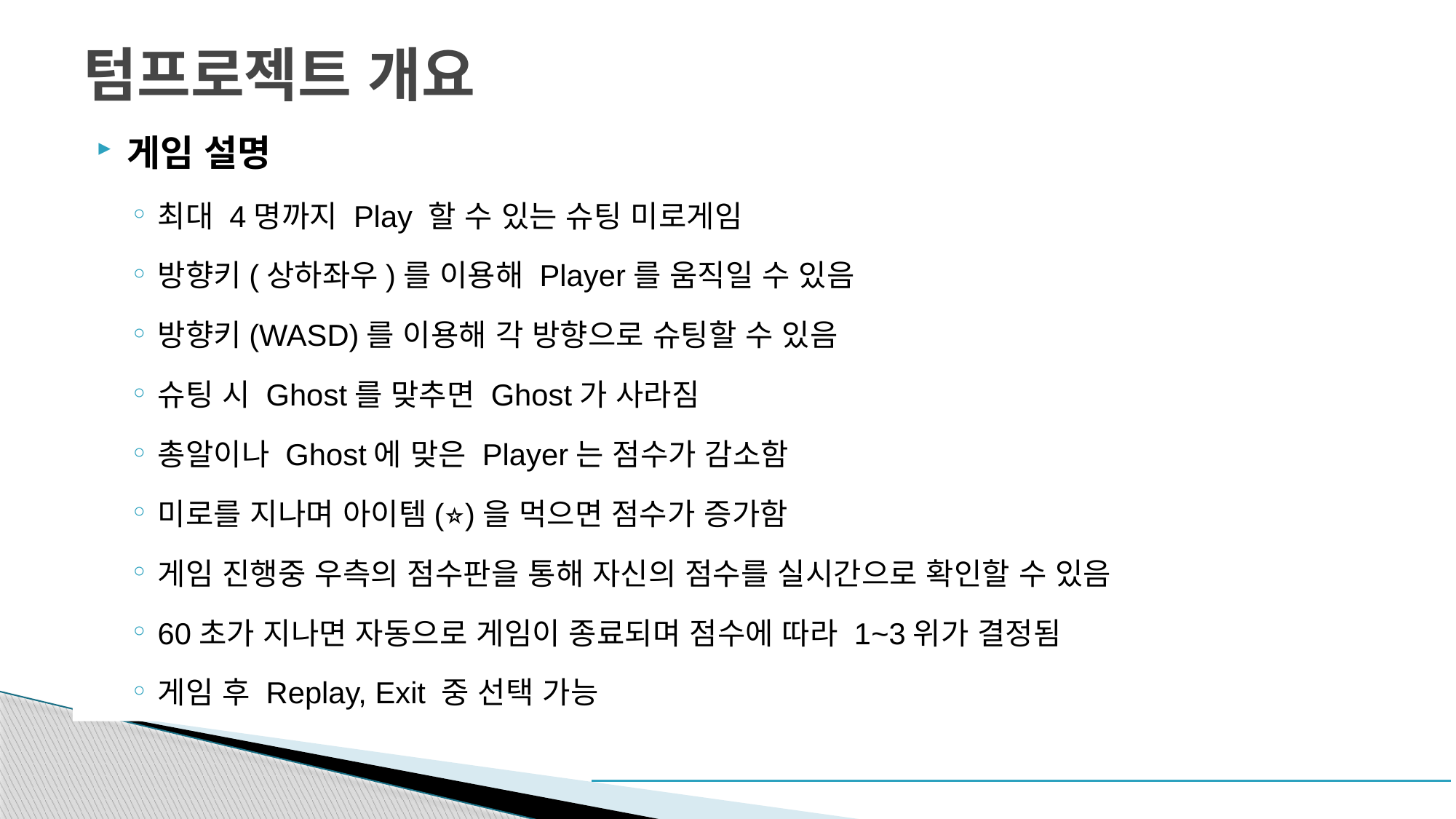

# 텀프로젝트 개요
게임 설명
최대 4명까지 Play 할 수 있는 슈팅 미로게임
방향키(상하좌우)를 이용해 Player를 움직일 수 있음
방향키(WASD)를 이용해 각 방향으로 슈팅할 수 있음
슈팅 시 Ghost를 맞추면 Ghost가 사라짐
총알이나 Ghost에 맞은 Player는 점수가 감소함
미로를 지나며 아이템(⭐)을 먹으면 점수가 증가함
게임 진행중 우측의 점수판을 통해 자신의 점수를 실시간으로 확인할 수 있음
60초가 지나면 자동으로 게임이 종료되며 점수에 따라 1~3위가 결정됨
게임 후 Replay, Exit 중 선택 가능